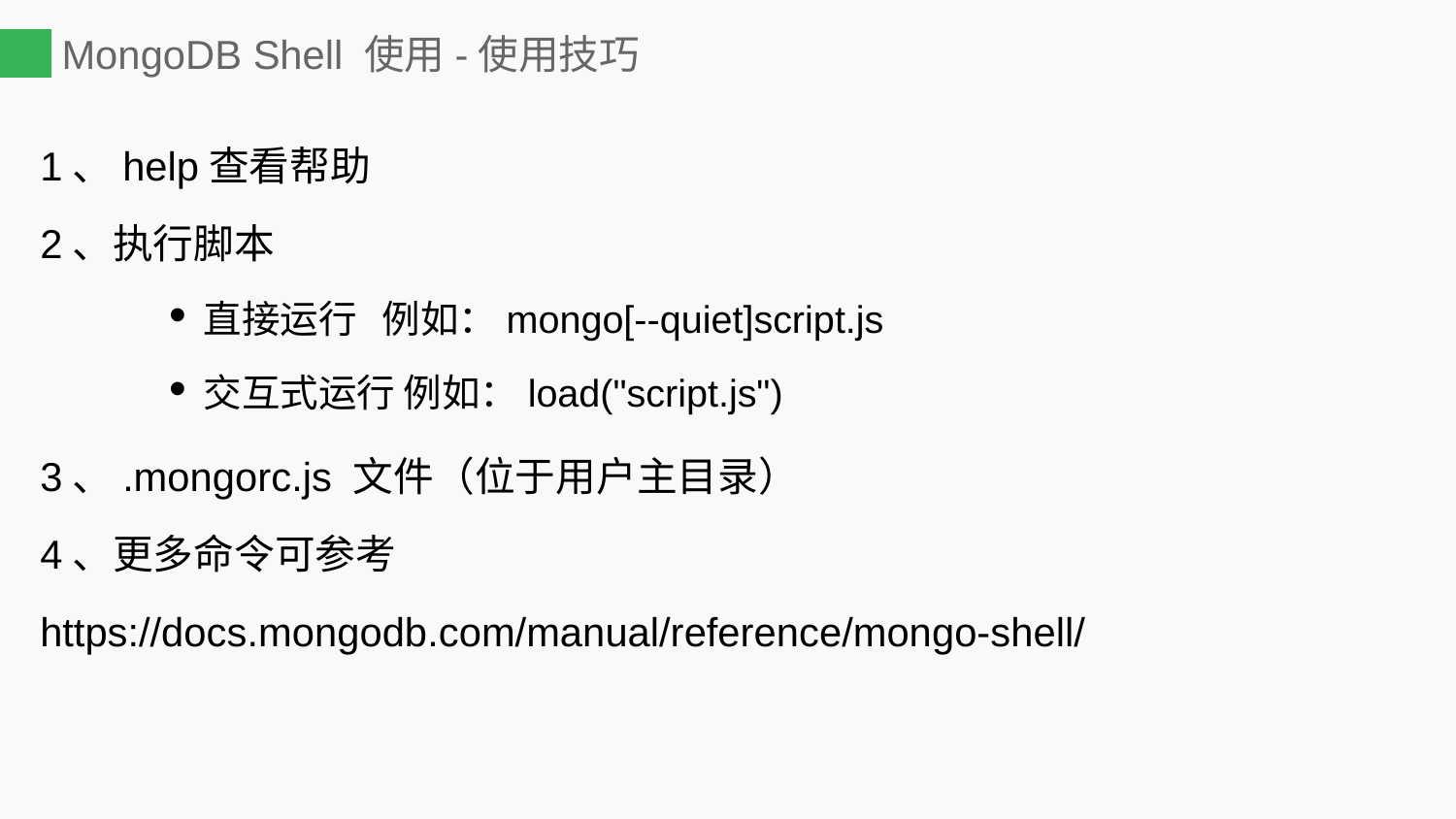

# MongoDB Shell 使用-使用技巧
1、help查看帮助
2、执行脚本

3、.mongorc.js 文件（位于用户主目录）
4、更多命令可参考
https://docs.mongodb.com/manual/reference/mongo-shell/

直接运行   例如：mongo[--quiet]script.js
交互式运行 例如：load("script.js")